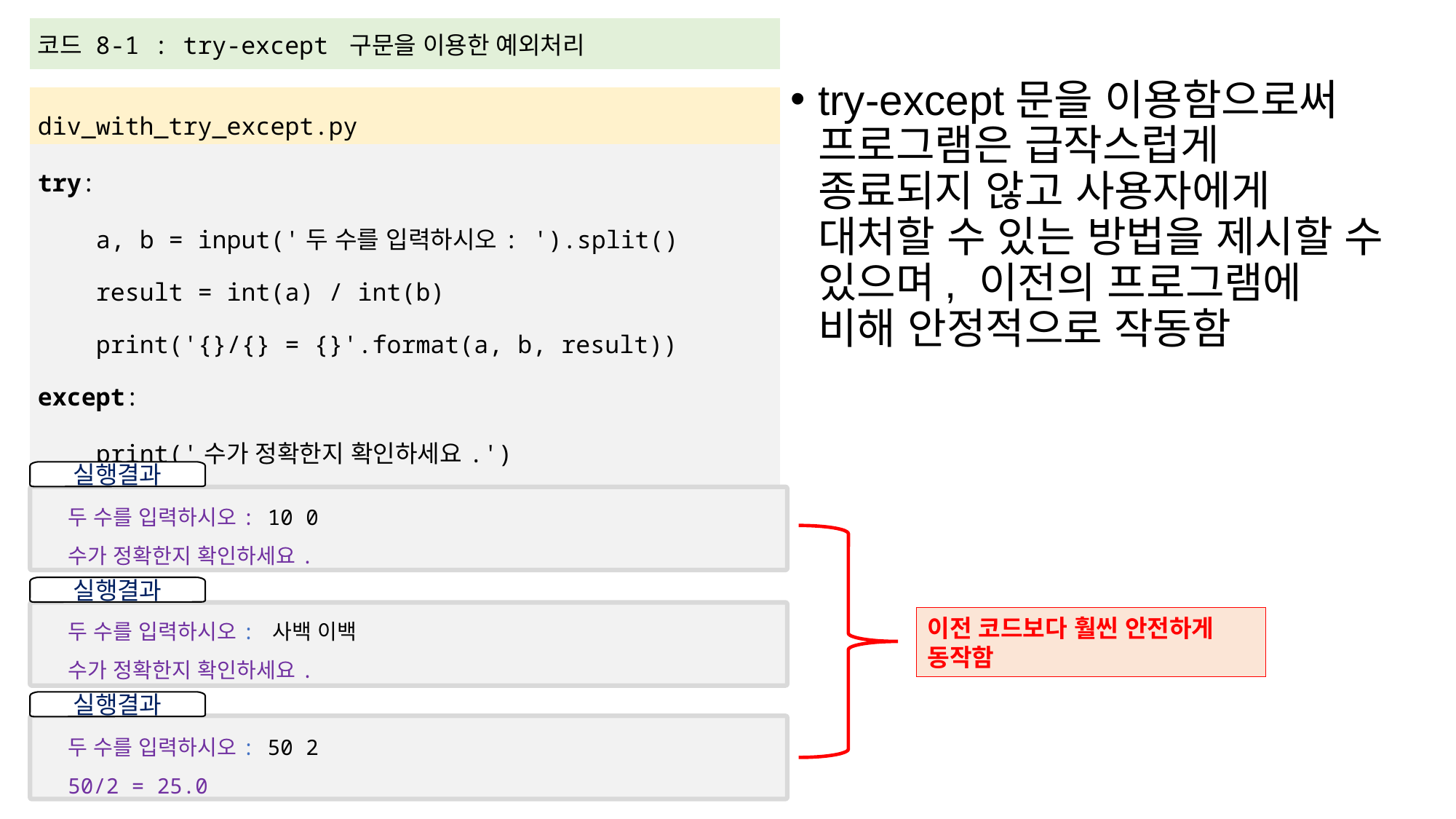

| 코드 8-1 : try-except 구문을 이용한 예외처리 |
| --- |
|  |
| div\_with\_try\_except.py |
| try: a, b = input('두 수를 입력하시오: ').split() result = int(a) / int(b) print('{}/{} = {}'.format(a, b, result)) except: print('수가 정확한지 확인하세요.') |
try-except문을 이용함으로써 프로그램은 급작스럽게 종료되지 않고 사용자에게 대처할 수 있는 방법을 제시할 수 있으며, 이전의 프로그램에 비해 안정적으로 작동함

실행결과

두 수를 입력하시오: 10 0
수가 정확한지 확인하세요.

실행결과

두 수를 입력하시오: 사백 이백
수가 정확한지 확인하세요.
이전 코드보다 훨씬 안전하게 동작함
실행결과

두 수를 입력하시오: 50 2
50/2 = 25.0